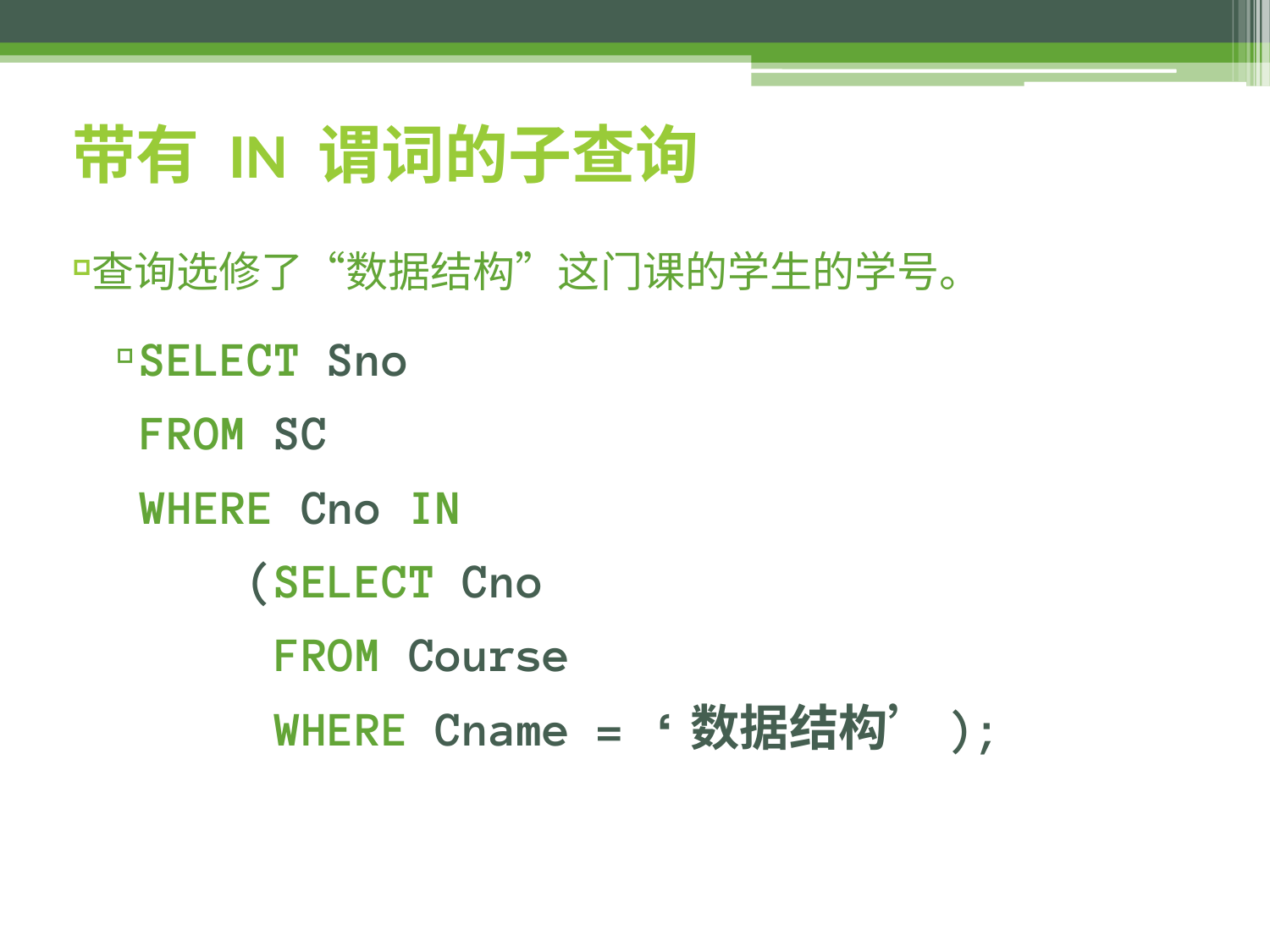

# 带有 IN 谓词的子查询
查询选修了“数据结构”这门课的学生的学号。
SELECT Sno
FROM SC
WHERE Cno IN
    (SELECT Cno
     FROM Course
     WHERE Cname = ‘数据结构’);